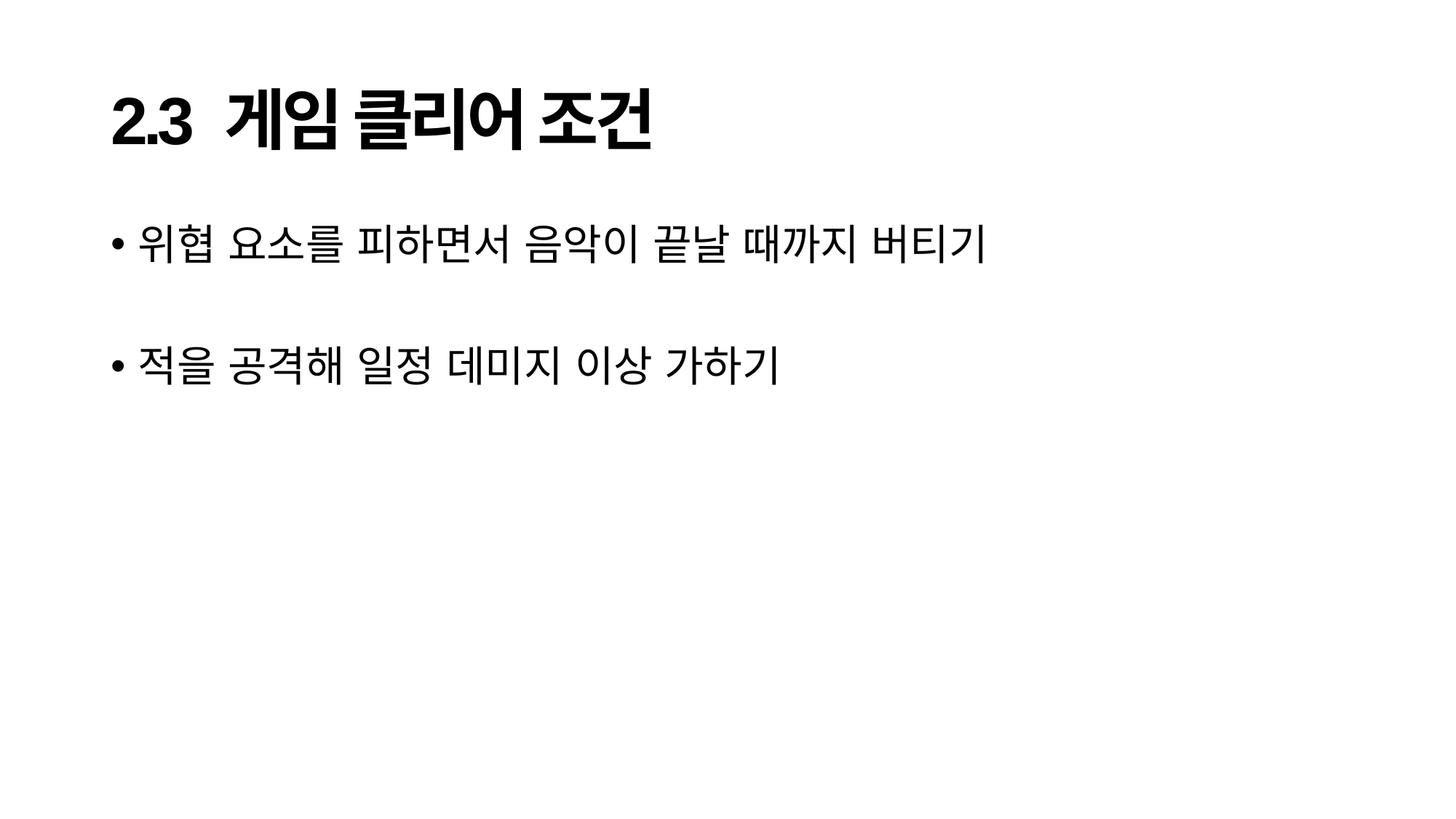

# 2.3 게임 클리어 조건
위협 요소를 피하면서 음악이 끝날 때까지 버티기

적을 공격해 일정 데미지 이상 가하기